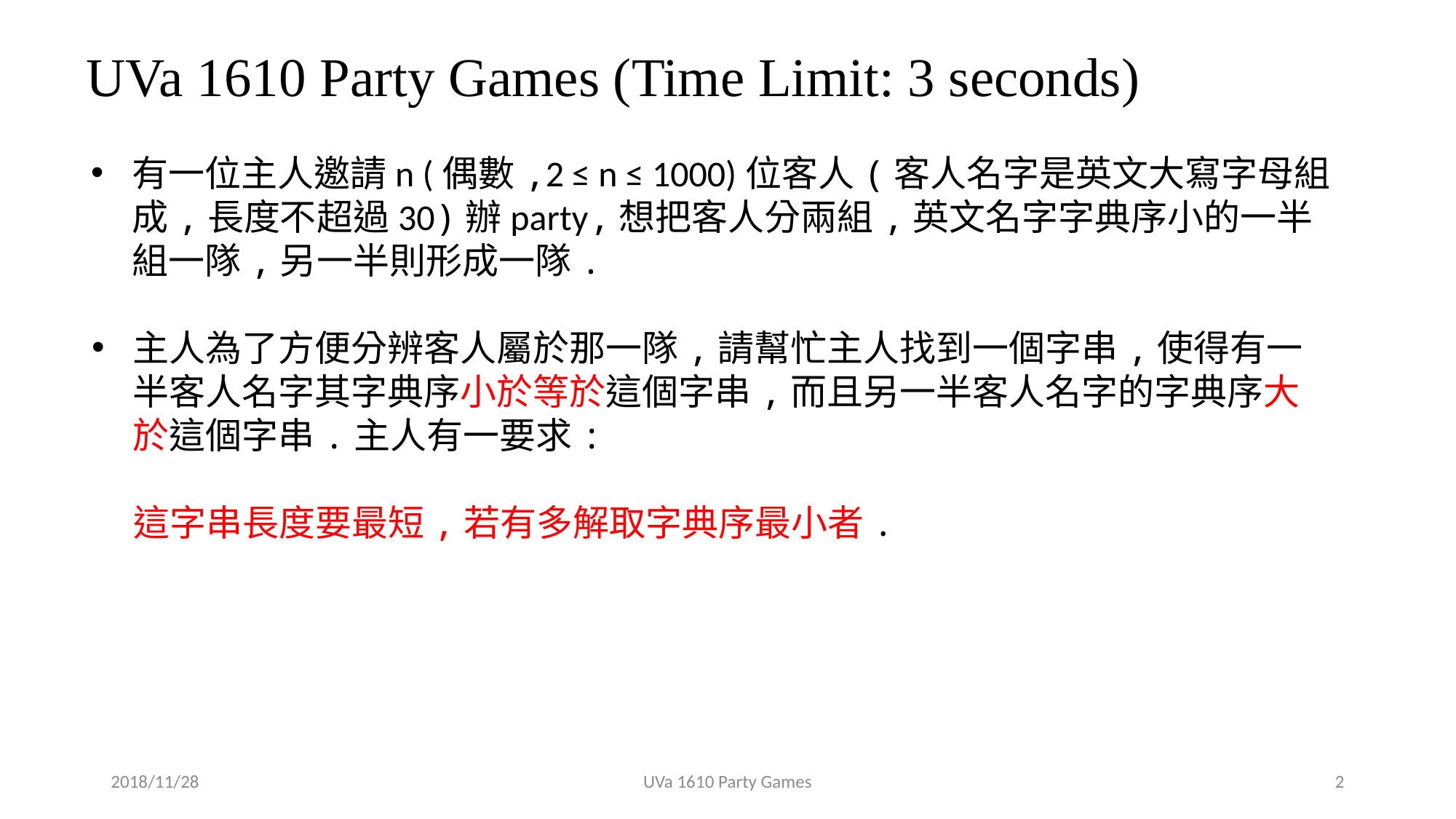

# UVa 1610 Party Games (Time Limit: 3 seconds)
有一位主人邀請n (偶數,2 ≤ n ≤ 1000)位客人(客人名字是英文大寫字母組成,長度不超過30)辦party,想把客人分兩組,英文名字字典序小的一半組一隊,另一半則形成一隊.
主人為了方便分辨客人屬於那一隊,請幫忙主人找到一個字串,使得有一半客人名字其字典序小於等於這個字串,而且另一半客人名字的字典序大於這個字串.主人有一要求:

    這字串長度要最短,若有多解取字典序最小者.
2018/11/28
UVa 1610 Party Games
2